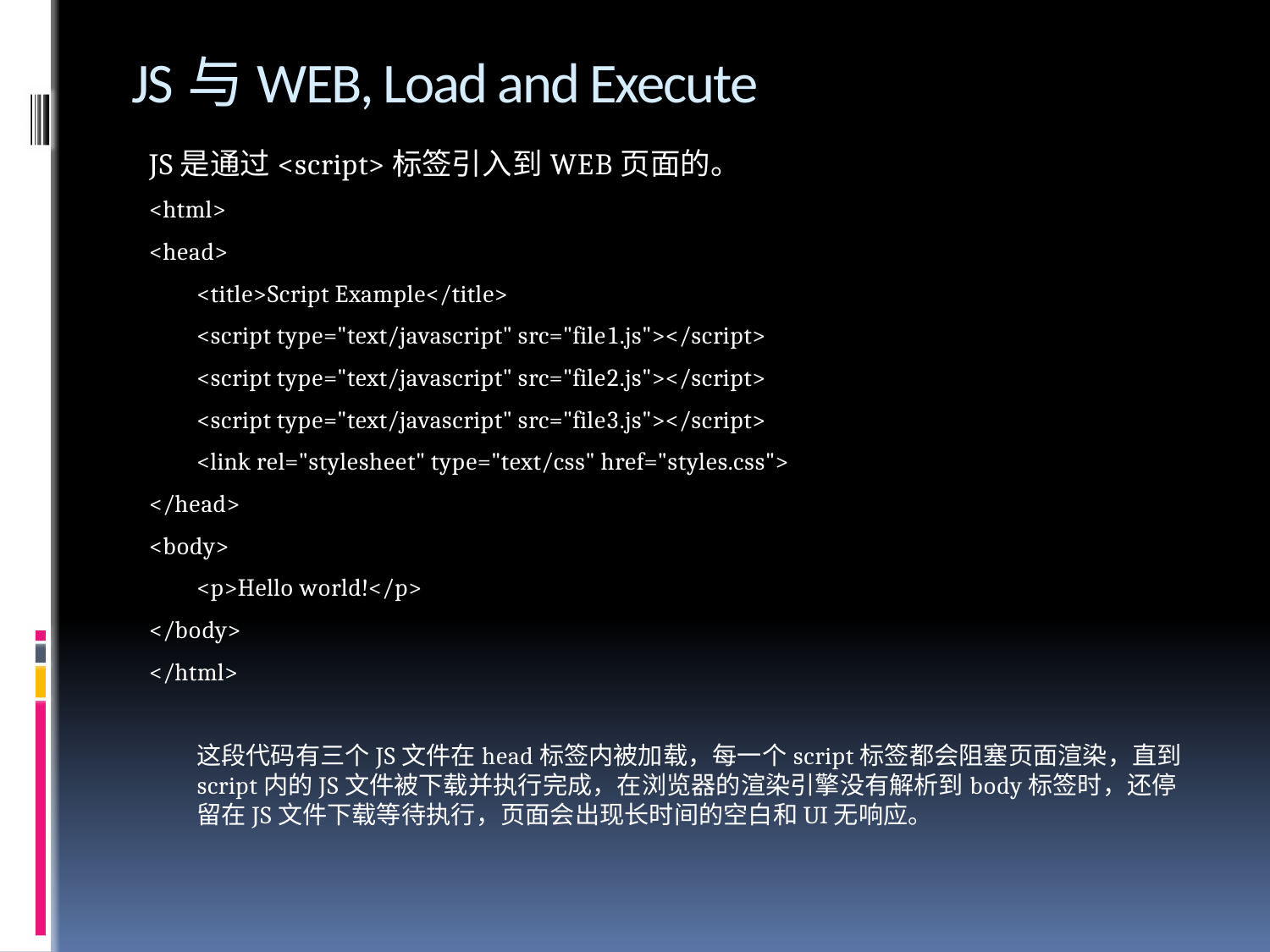

# JS与WEB, Load and Execute
JS是通过<script>标签引入到WEB页面的。
<html>
<head>
	<title>Script Example</title>
	<script type="text/javascript" src="file1.js"></script>
	<script type="text/javascript" src="file2.js"></script>
	<script type="text/javascript" src="file3.js"></script>
	<link rel="stylesheet" type="text/css" href="styles.css">
</head>
<body>
	<p>Hello world!</p>
</body>
</html>

	这段代码有三个JS文件在head标签内被加载，每一个script标签都会阻塞页面渲染，直到script内的JS文件被下载并执行完成，在浏览器的渲染引擎没有解析到body标签时，还停留在JS文件下载等待执行，页面会出现长时间的空白和UI无响应。